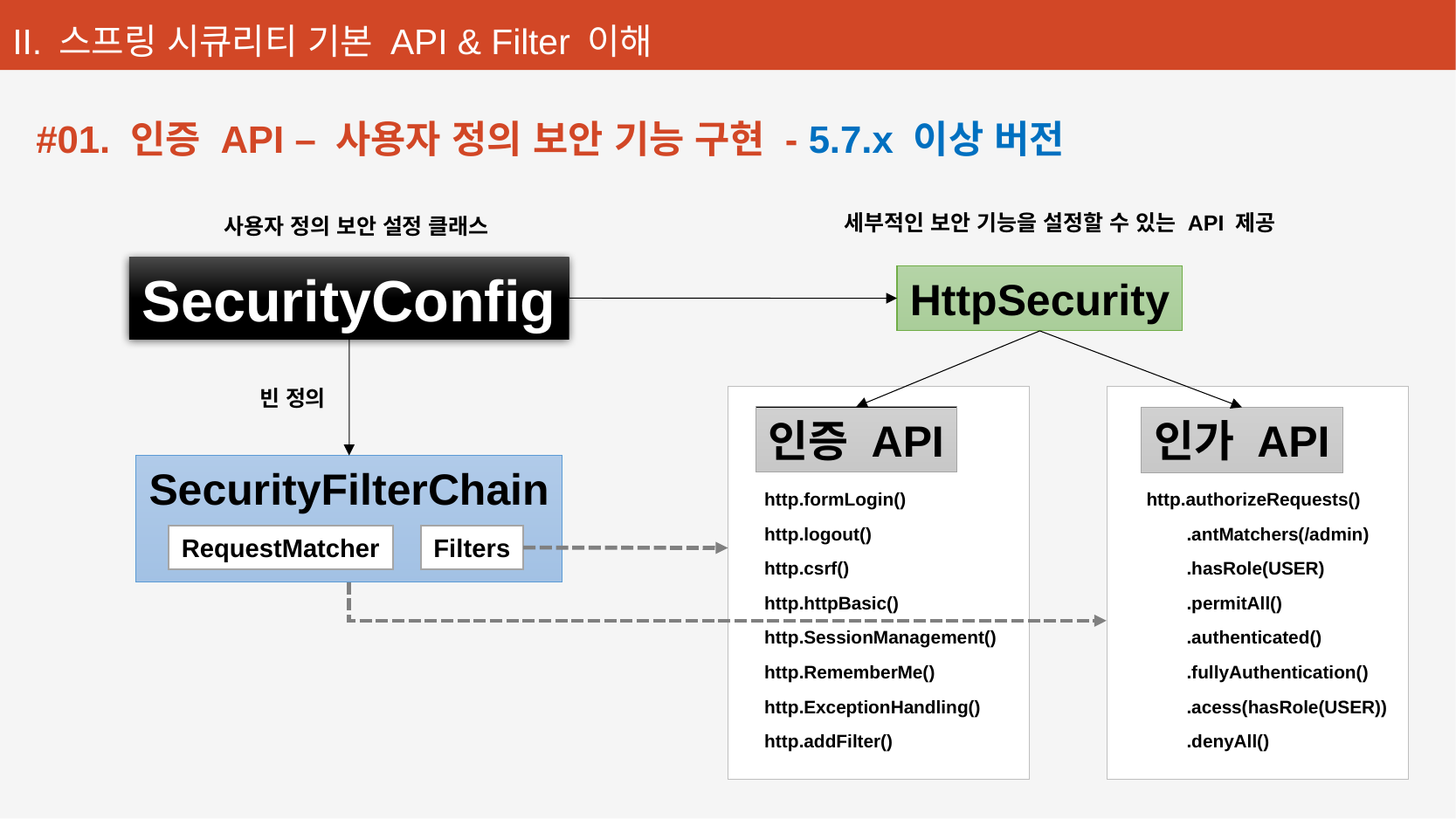

#01. 인증 API – 사용자 정의 보안 기능 구현 - 5.7.x 이상 버전
세부적인 보안 기능을 설정할 수 있는 API 제공
사용자 정의 보안 설정 클래스
SecurityConfig
HttpSecurity
빈 정의

인증 API
인가 API
SecurityFilterChain

http.formLogin()
http.logout()
http.csrf()
http.httpBasic()
http.SessionManagement()
http.RememberMe()
http.ExceptionHandling()
http.addFilter()
http.authorizeRequests()
        .antMatchers(/admin)
        .hasRole(USER)
        .permitAll()
        .authenticated()
        .fullyAuthentication()
        .acess(hasRole(USER))
        .denyAll()
RequestMatcher
Filters